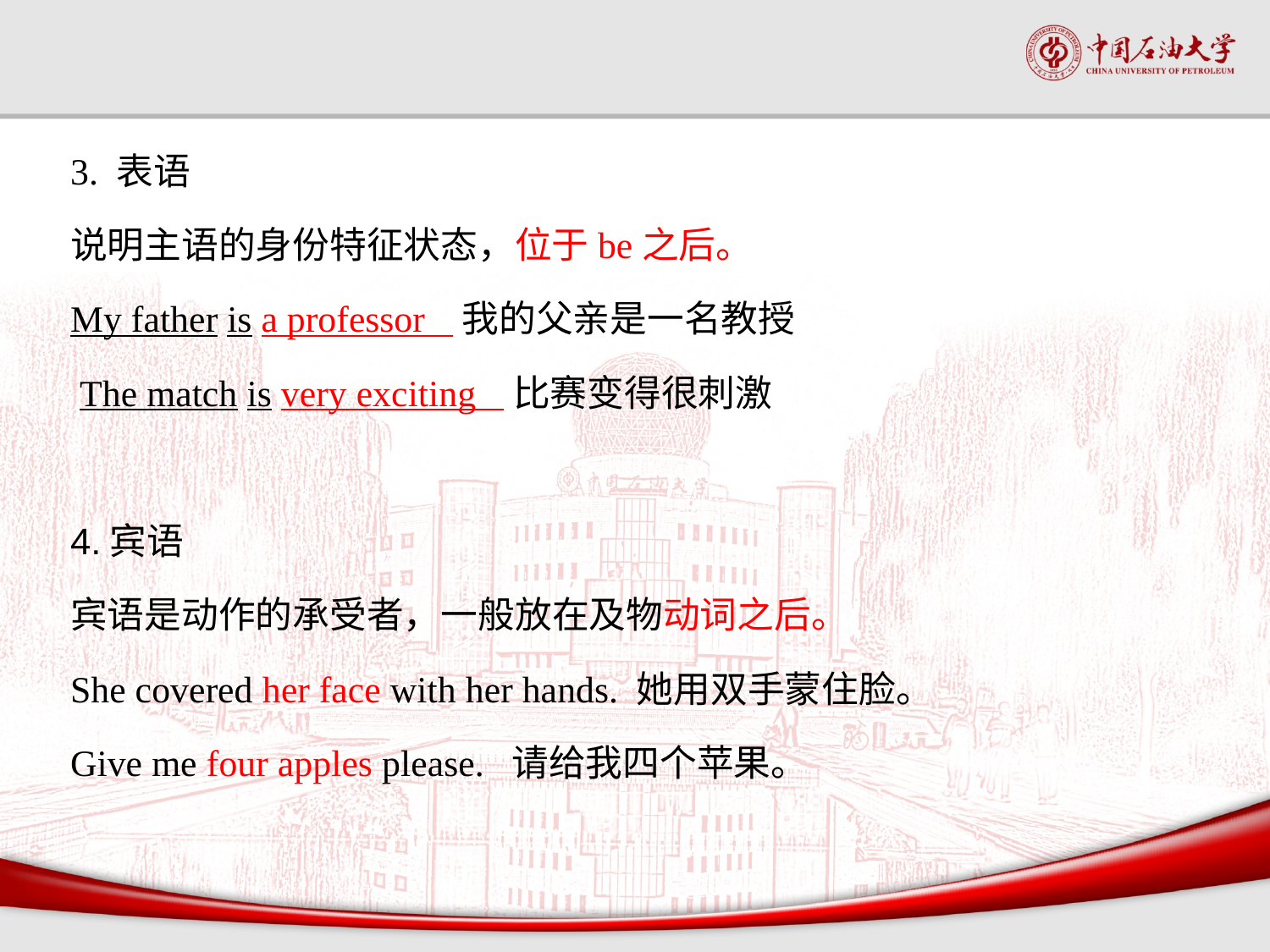

#
3. 表语
说明主语的身份特征状态，位于be之后。
My father is a professor   我的父亲是一名教授
 The match is very exciting   比赛变得很刺激

4.宾语
宾语是动作的承受者，一般放在及物动词之后。
She covered her face with her hands. 她用双手蒙住脸。
Give me four apples please.  请给我四个苹果。